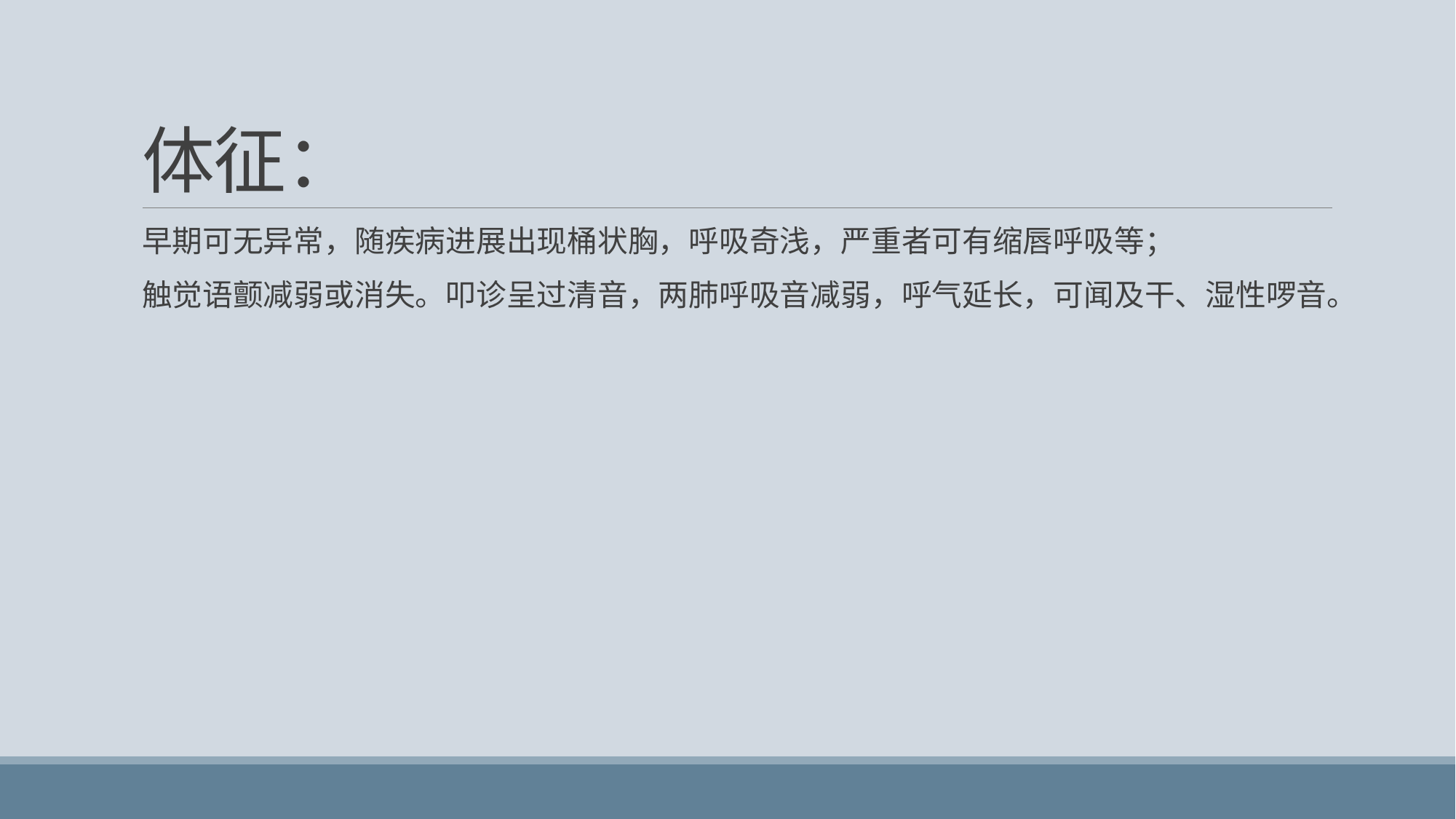

# 体征：
早期可无异常，随疾病进展出现桶状胸，呼吸奇浅，严重者可有缩唇呼吸等；
触觉语颤减弱或消失。叩诊呈过清音，两肺呼吸音减弱，呼气延长，可闻及干、湿性啰音。